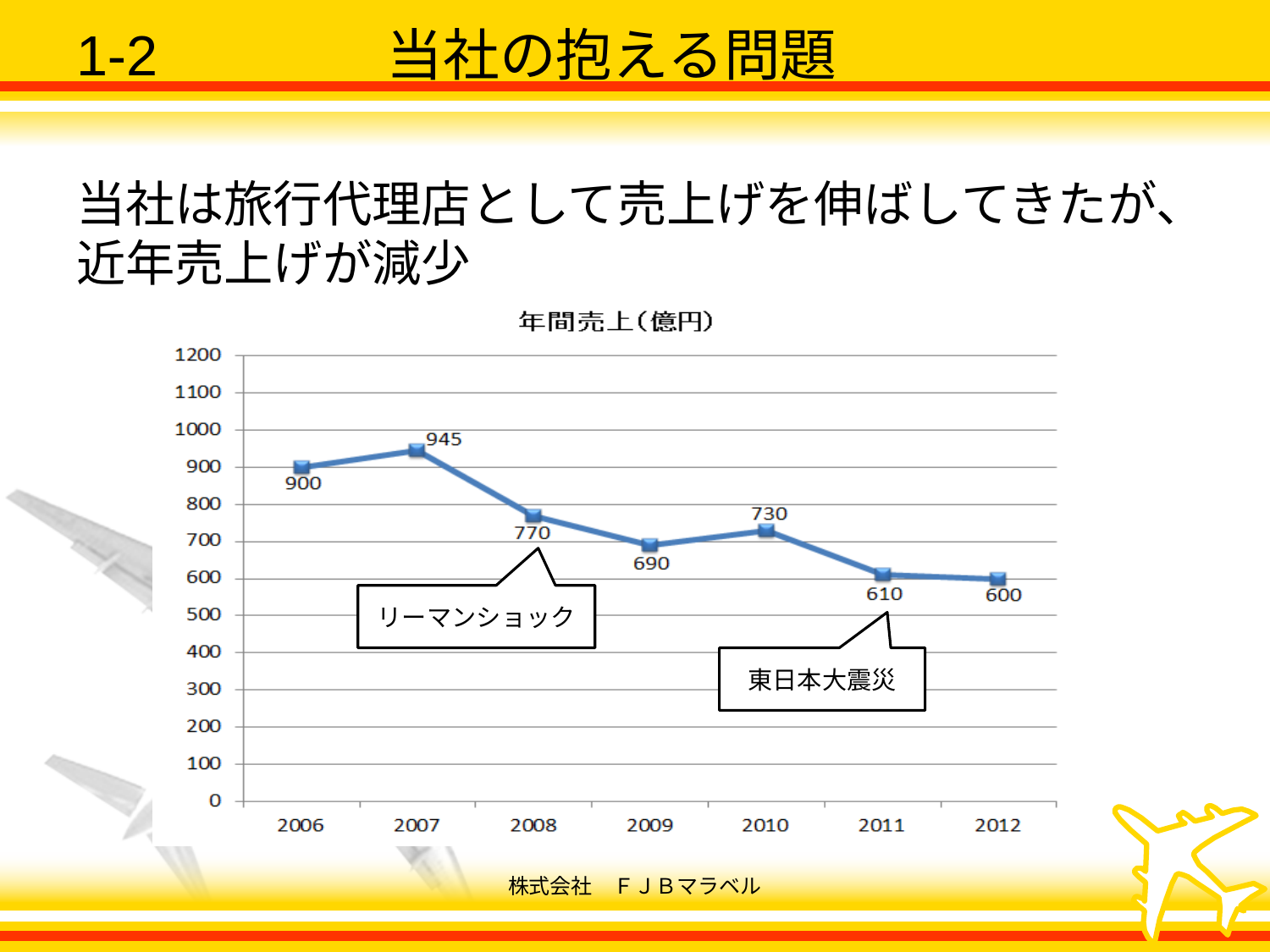

# 1-2		　当社の抱える問題
当社は旅行代理店として売上げを伸ばしてきたが、近年売上げが減少

リーマンショック
東日本大震災
株式会社　ＦＪＢマラベル